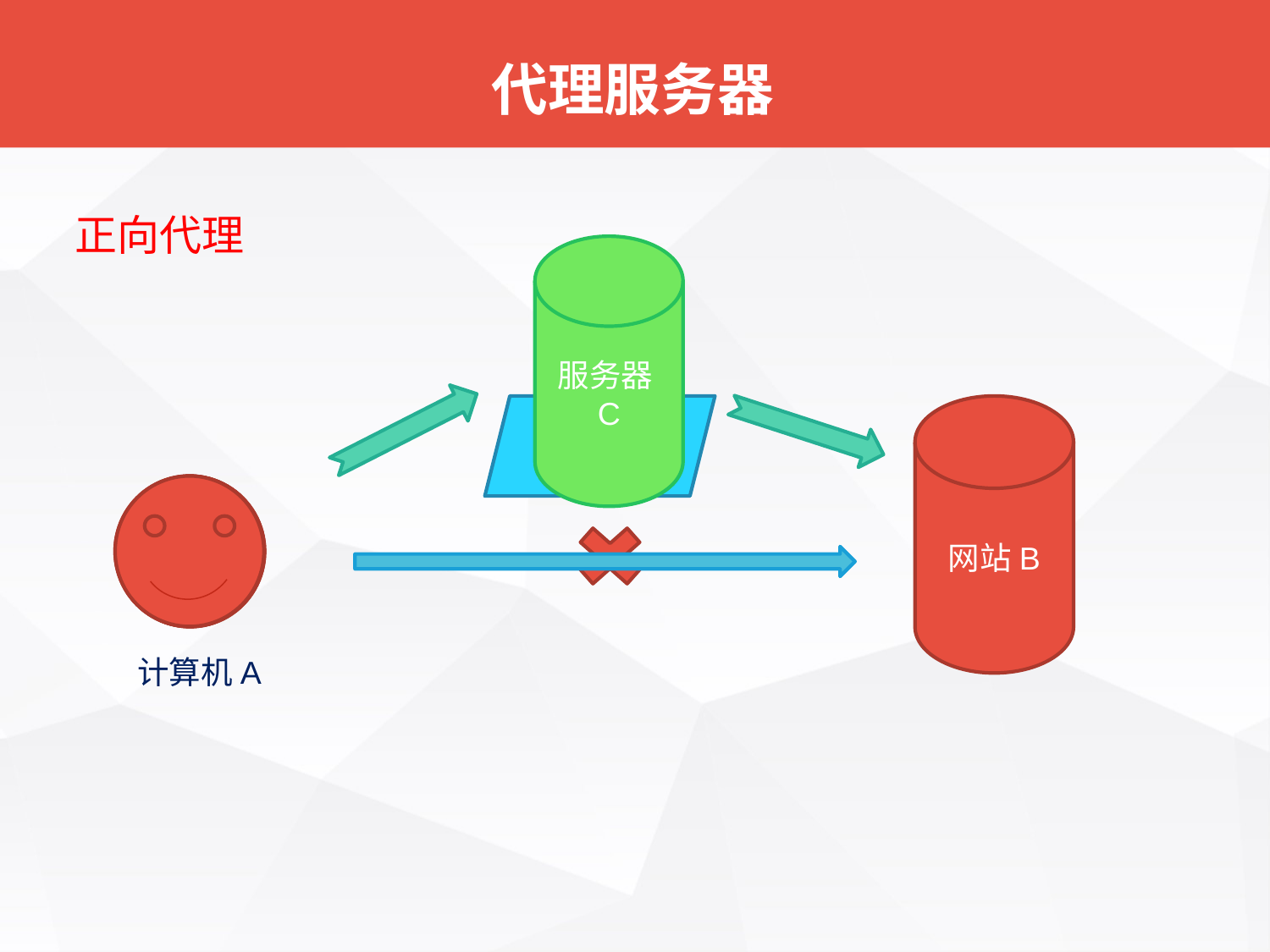

# 代理服务器

正向代理
服务器C
访问不了怎么办？

网站B

计算机A